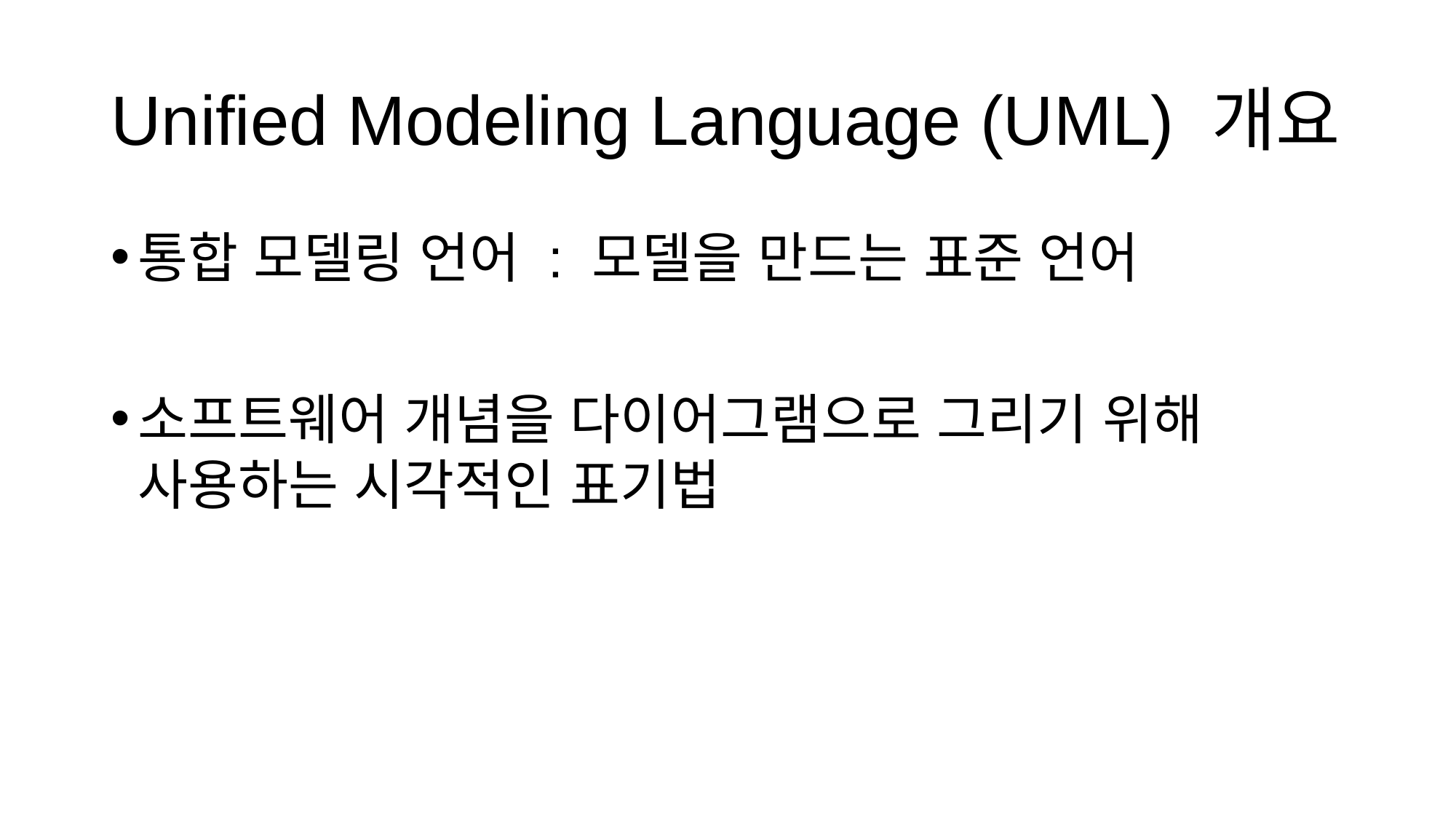

# Unified Modeling Language (UML) 개요
통합 모델링 언어 : 모델을 만드는 표준 언어

소프트웨어 개념을 다이어그램으로 그리기 위해 사용하는 시각적인 표기법